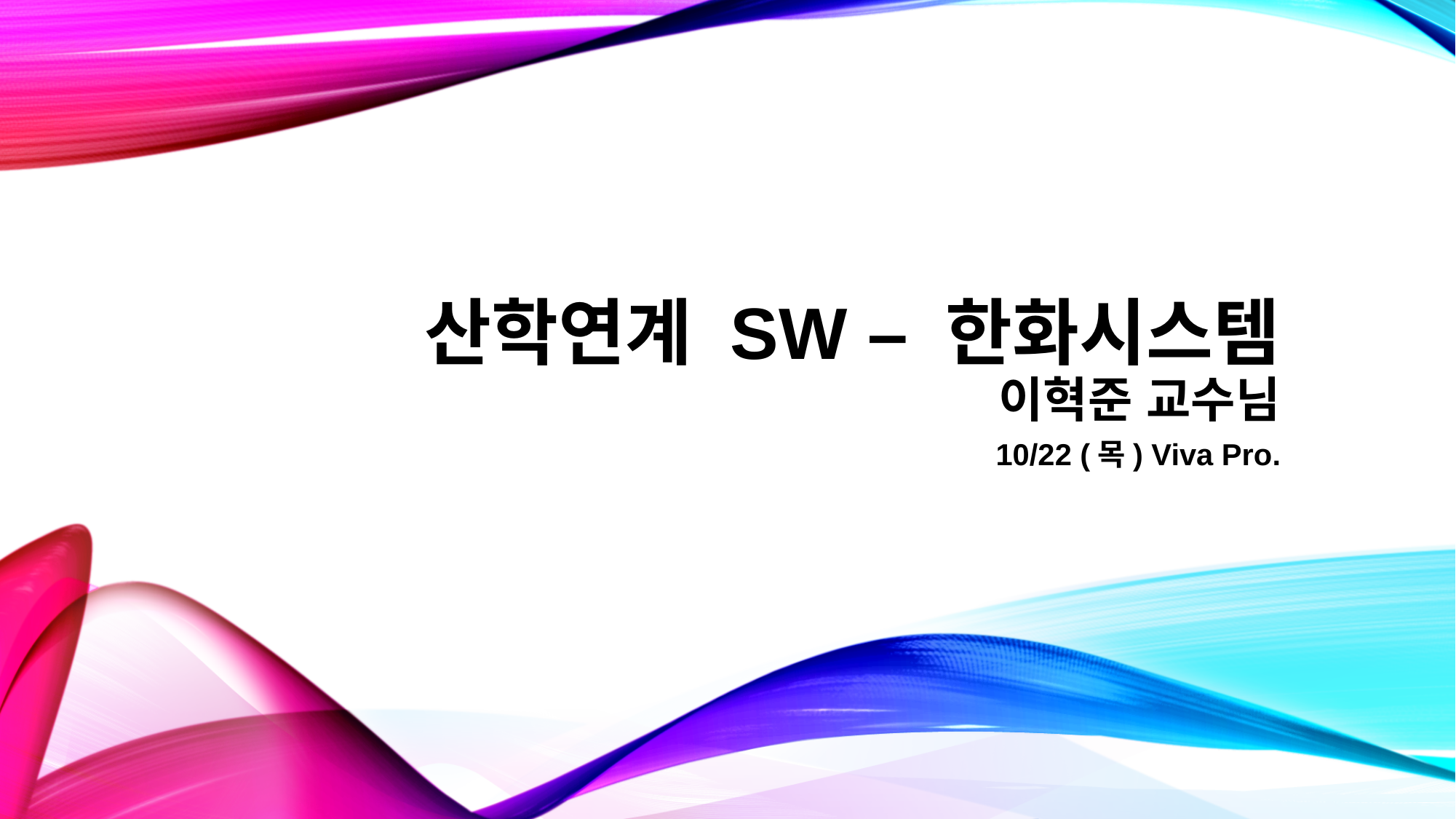

# 산학연계 SW – 한화시스템 이혁준 교수님
10/22 (목) Viva Pro.